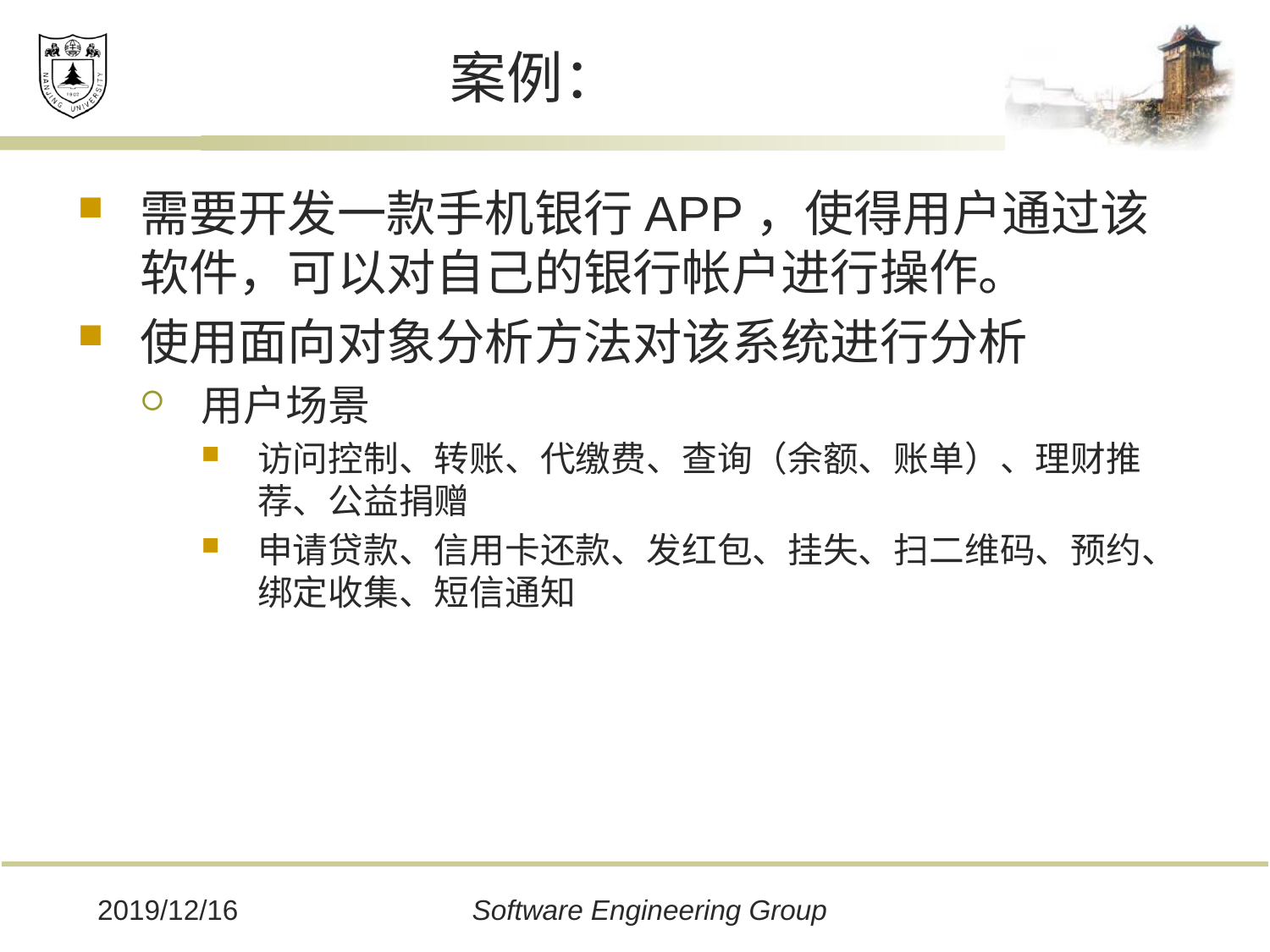

# 案例：
需要开发一款手机银行APP，使得用户通过该软件，可以对自己的银行帐户进行操作。
使用面向对象分析方法对该系统进行分析
用户场景
访问控制、转账、代缴费、查询（余额、账单）、理财推荐、公益捐赠
申请贷款、信用卡还款、发红包、挂失、扫二维码、预约、绑定收集、短信通知

2019/12/16
Software Engineering Group